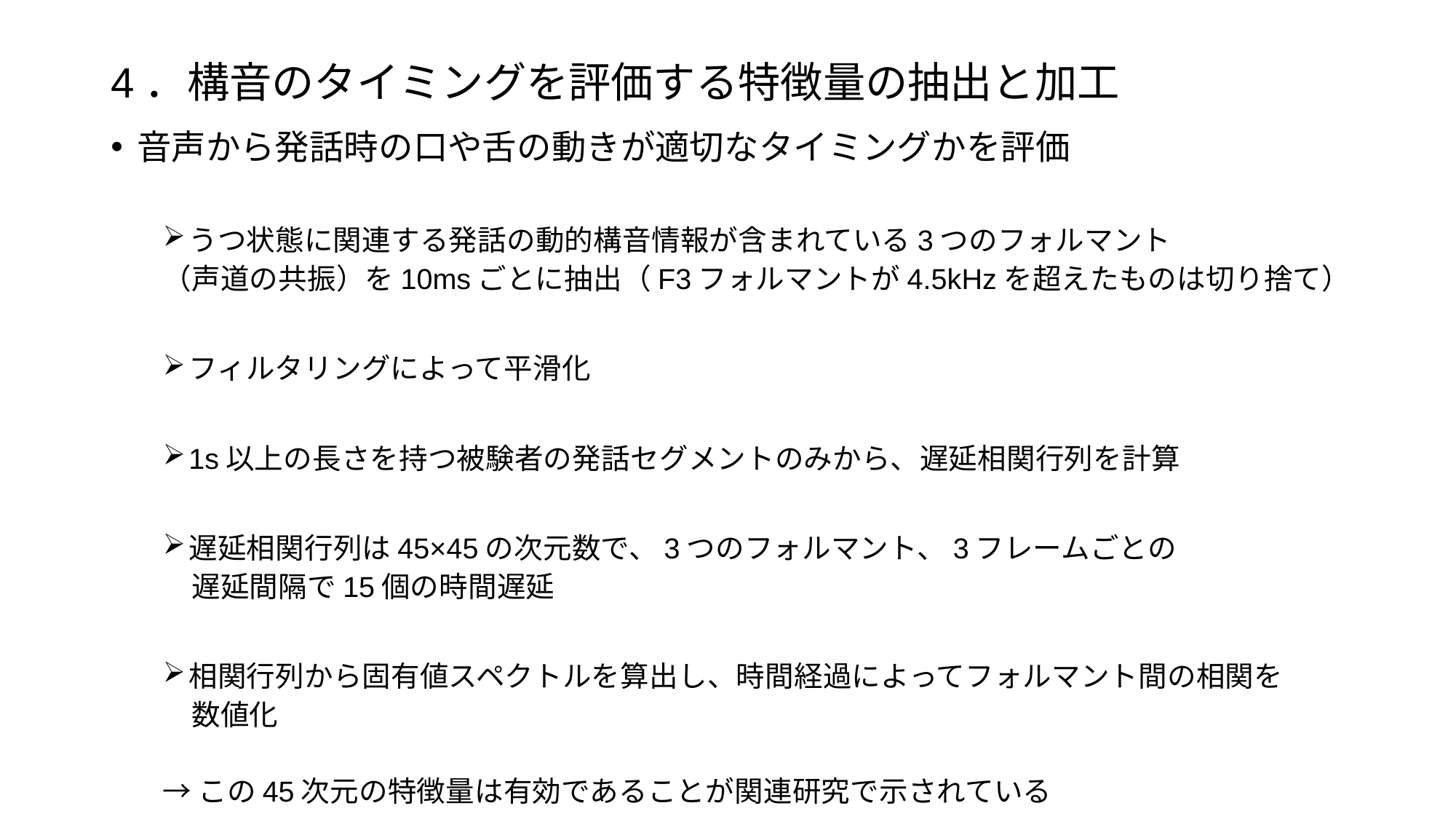

# 4．構音のタイミングを評価する特徴量の抽出と加工
音声から発話時の口や舌の動きが適切なタイミングかを評価

うつ状態に関連する発話の動的構音情報が含まれている3つのフォルマント
（声道の共振）を10msごとに抽出（F3フォルマントが4.5kHzを超えたものは切り捨て）

フィルタリングによって平滑化

1s以上の長さを持つ被験者の発話セグメントのみから、遅延相関行列を計算

遅延相関行列は45×45の次元数で、3つのフォルマント、3フレームごとの
　遅延間隔で15個の時間遅延

相関行列から固有値スペクトルを算出し、時間経過によってフォルマント間の相関を
　数値化

→この45次元の特徴量は有効であることが関連研究で示されている